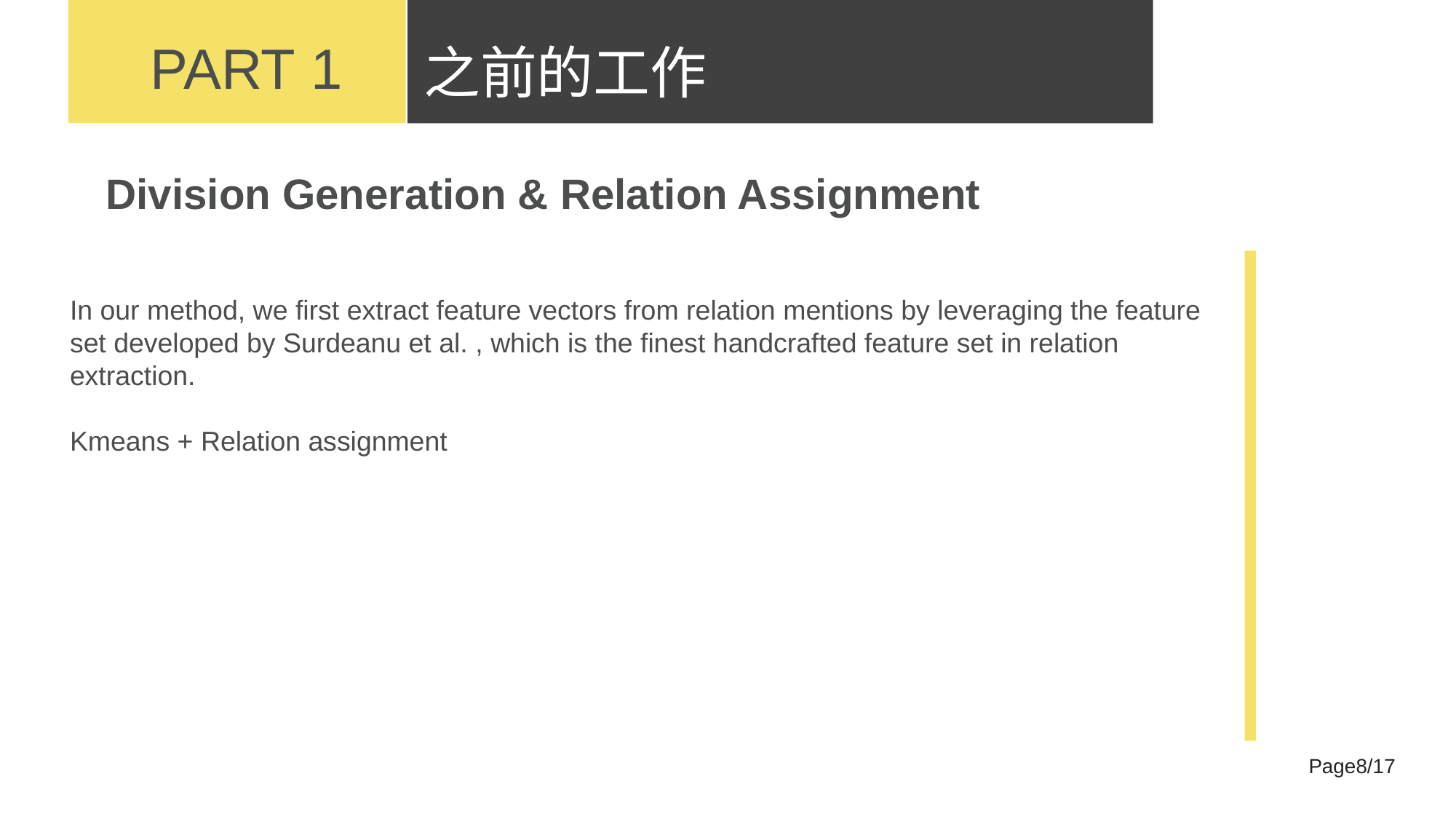

PART 1
之前的工作
Division Generation & Relation Assignment

In our method, we first extract feature vectors from relation mentions by leveraging the feature set developed by Surdeanu et al. , which is the finest handcrafted feature set in relation extraction.

Kmeans + Relation assignment
Page8/17